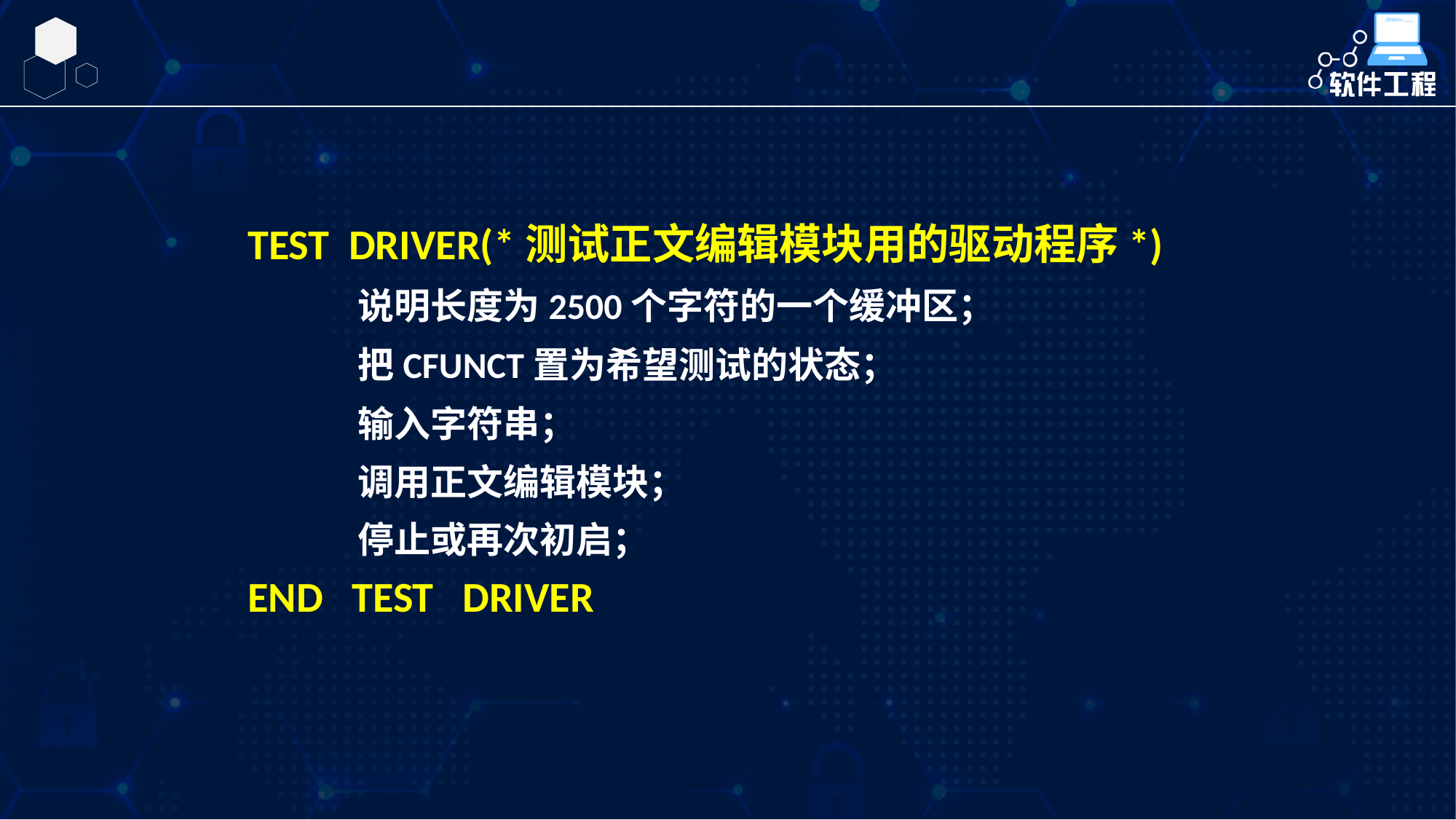

TEST  DRIVER(*测试正文编辑模块用的驱动程序*)
		说明长度为2500个字符的一个缓冲区；
		把CFUNCT置为希望测试的状态；
		输入字符串；
		调用正文编辑模块；
		停止或再次初启；
END   TEST   DRIVER